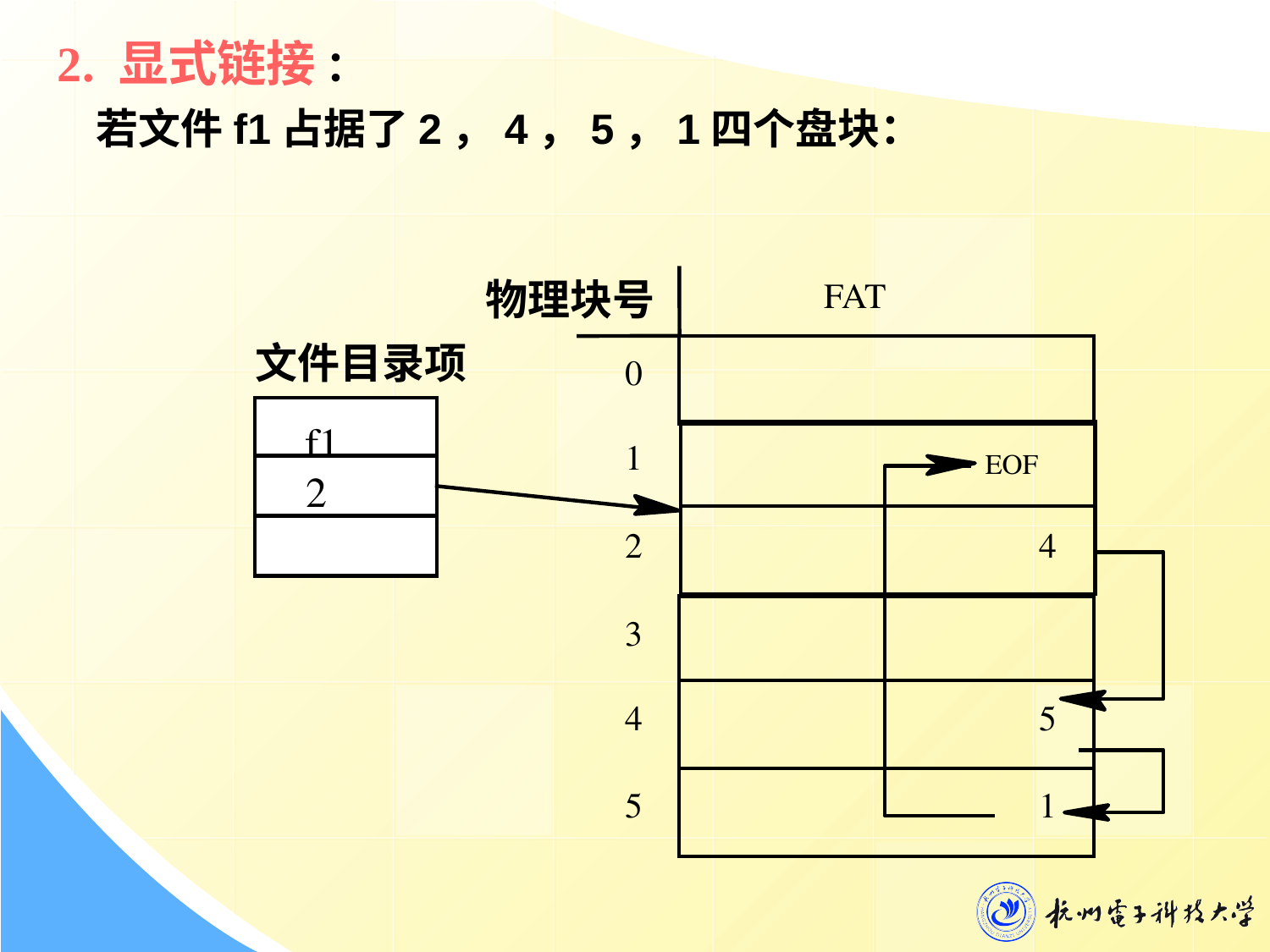

2. 显式链接 ：
   若文件f1占据了2，4，5，1四个盘块：

物理块号
FAT

0

1
EOF

2
4

3

4
5

5
1

文件目录项

f1

2